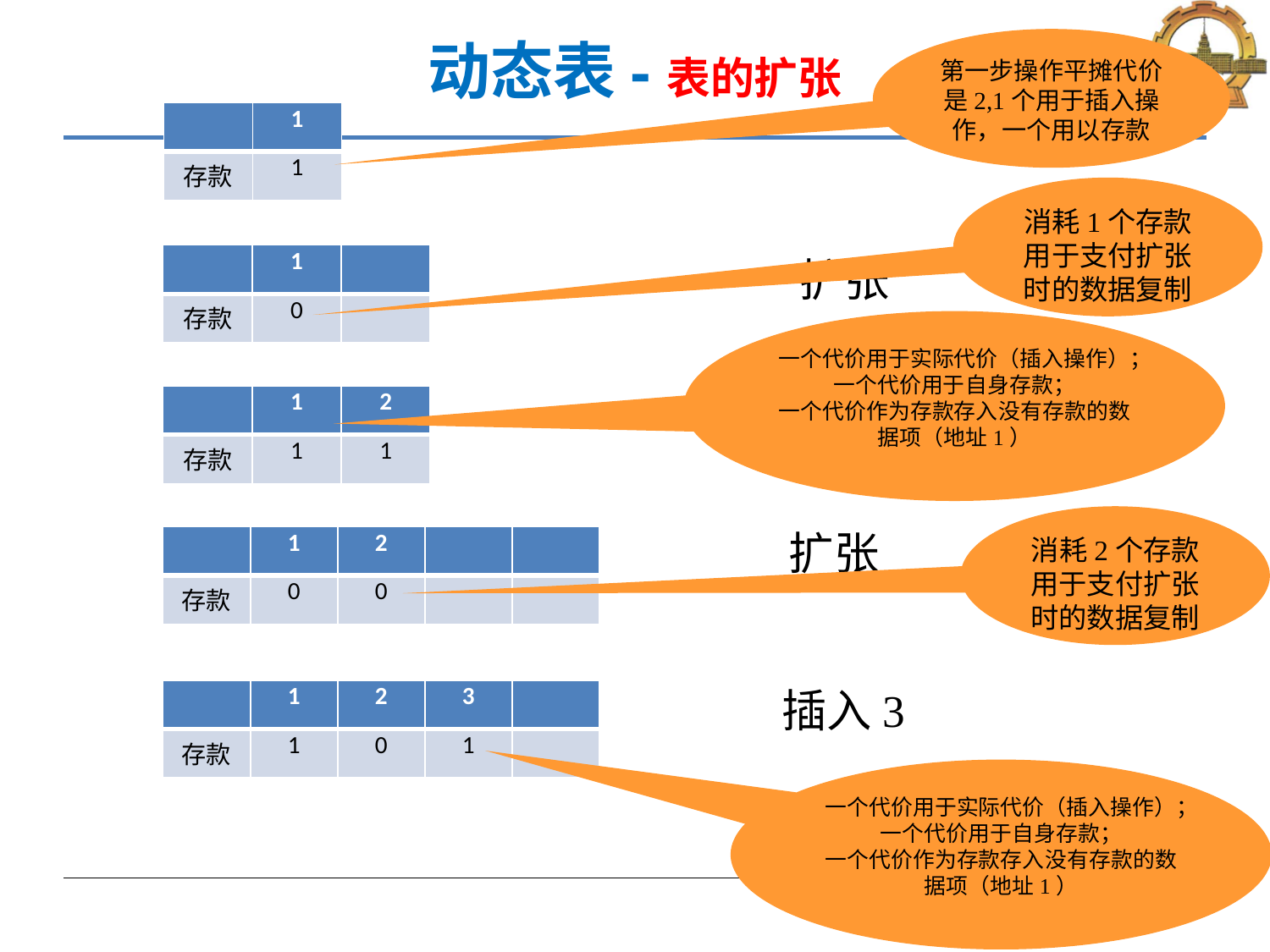

# 动态表-表的扩张
插入1(注:第一次平摊代价为2,其余为3)
第一步操作平摊代价是2,1个用于插入操作，一个用以存款
|  | 1 |
| --- | --- |
| 存款 | 1 |
消耗1个存款用于支付扩张时的数据复制
|  | 1 |  |
| --- | --- | --- |
| 存款 | 0 |  |
扩张
一个代价用于实际代价（插入操作）；
一个代价用于自身存款；
一个代价作为存款存入没有存款的数据项（地址1）

|  | 1 | 2 |
| --- | --- | --- |
| 存款 | 1 | 1 |
插入2
消耗2个存款用于支付扩张时的数据复制
扩张
|  | 1 | 2 |  |  |
| --- | --- | --- | --- | --- |
| 存款 | 0 | 0 |  |  |
插入3
|  | 1 | 2 | 3 |  |
| --- | --- | --- | --- | --- |
| 存款 | 1 | 0 | 1 |  |
一个代价用于实际代价（插入操作）；
一个代价用于自身存款；
一个代价作为存款存入没有存款的数据项（地址1）

40